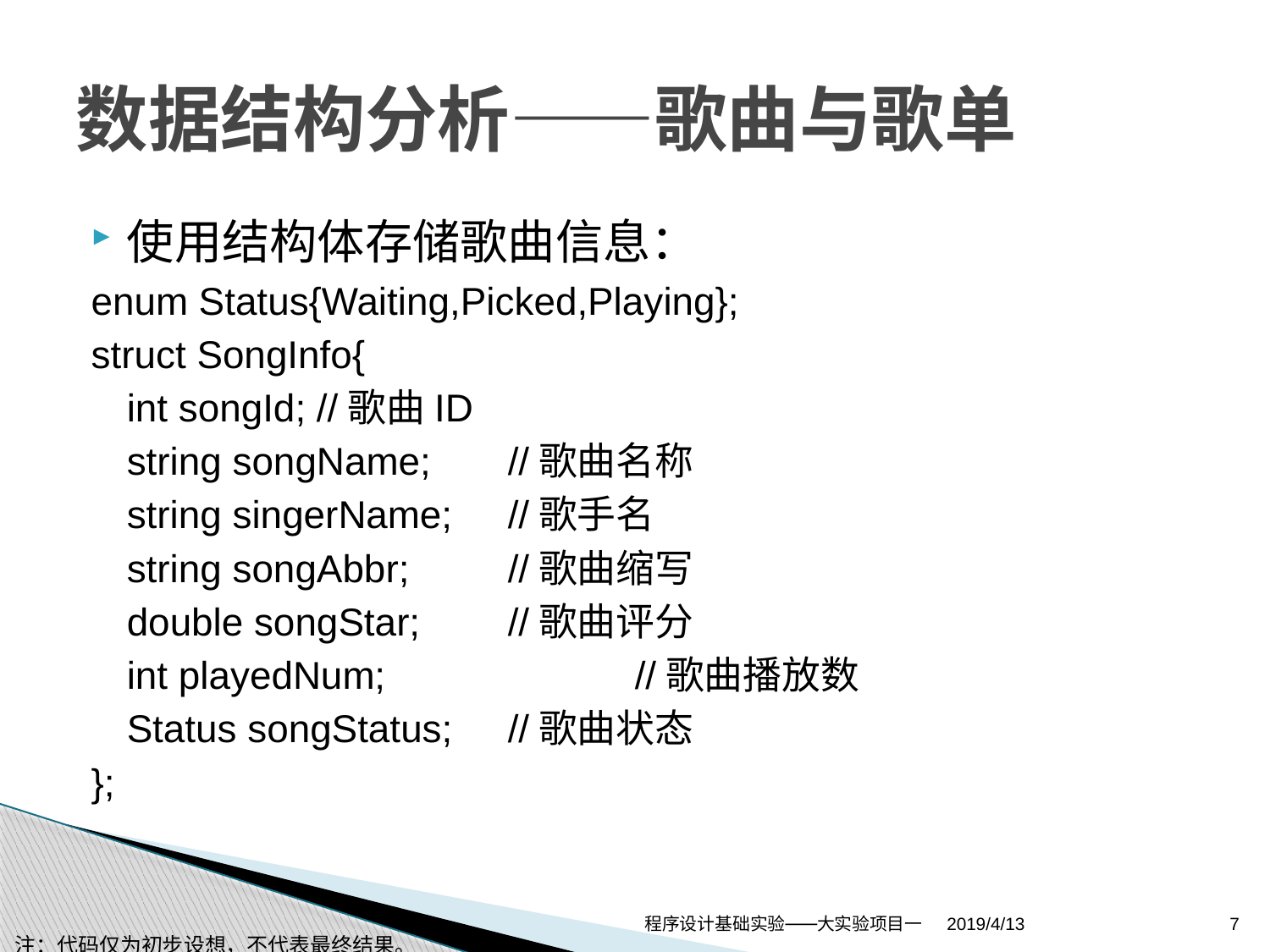

# 数据结构分析——歌曲与歌单
使用结构体存储歌曲信息：
enum Status{Waiting,Picked,Playing};
struct SongInfo{
	int songId; //歌曲ID
	string songName; 	//歌曲名称
	string singerName;	//歌手名
	string songAbbr;	//歌曲缩写
	double songStar;	//歌曲评分
	int playedNum;		//歌曲播放数
	Status songStatus;	//歌曲状态
};
程序设计基础实验——大实验项目一
2019/4/13
7
注：代码仅为初步设想，不代表最终结果。